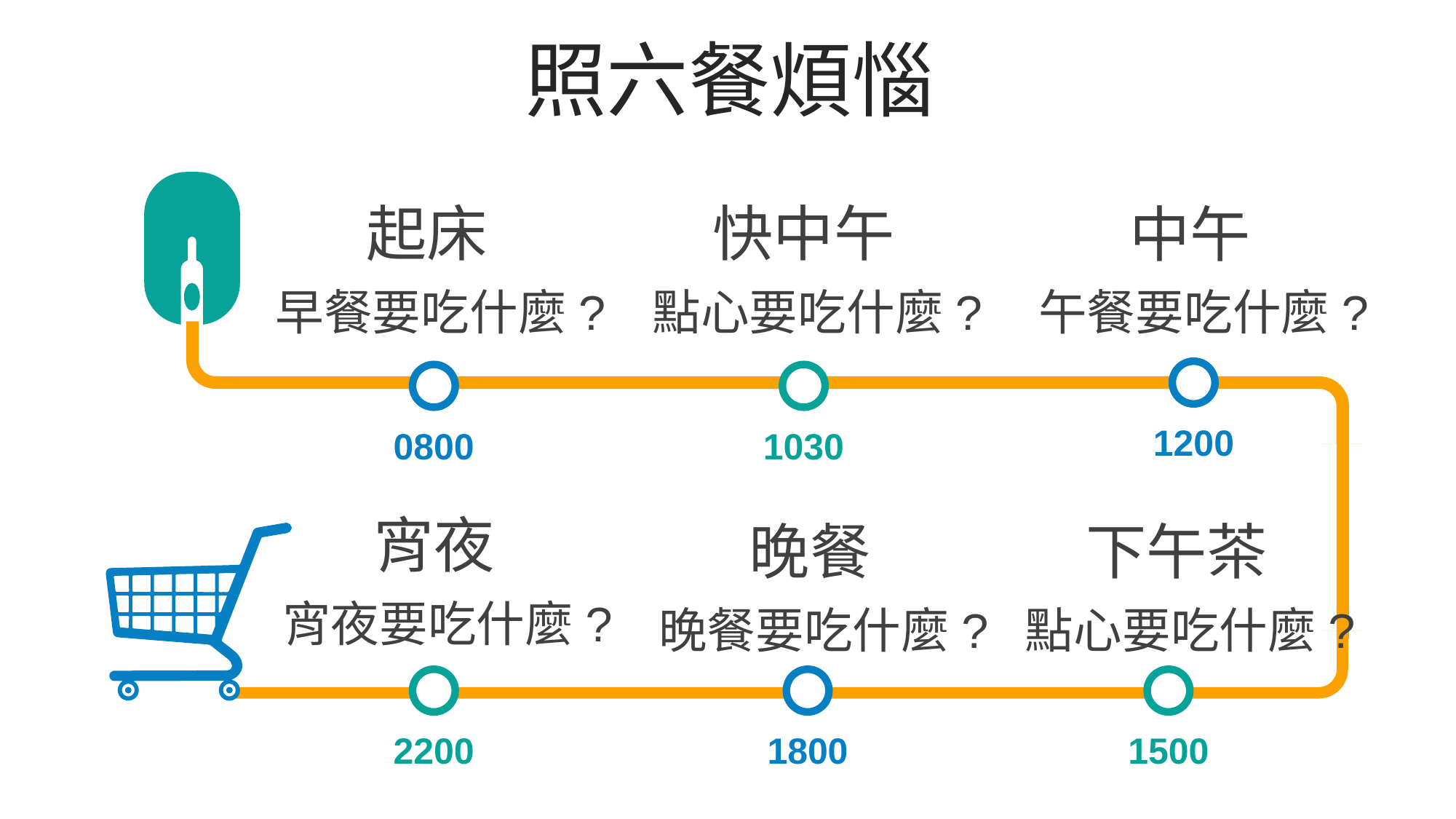

照六餐煩惱

起床
早餐要吃什麼?
快中午
點心要吃什麼?
中午
午餐要吃什麼?

1200
0800
1030
宵夜
宵夜要吃什麼?
晚餐
晚餐要吃什麼?
下午茶
點心要吃什麼?

2200
1800
1500